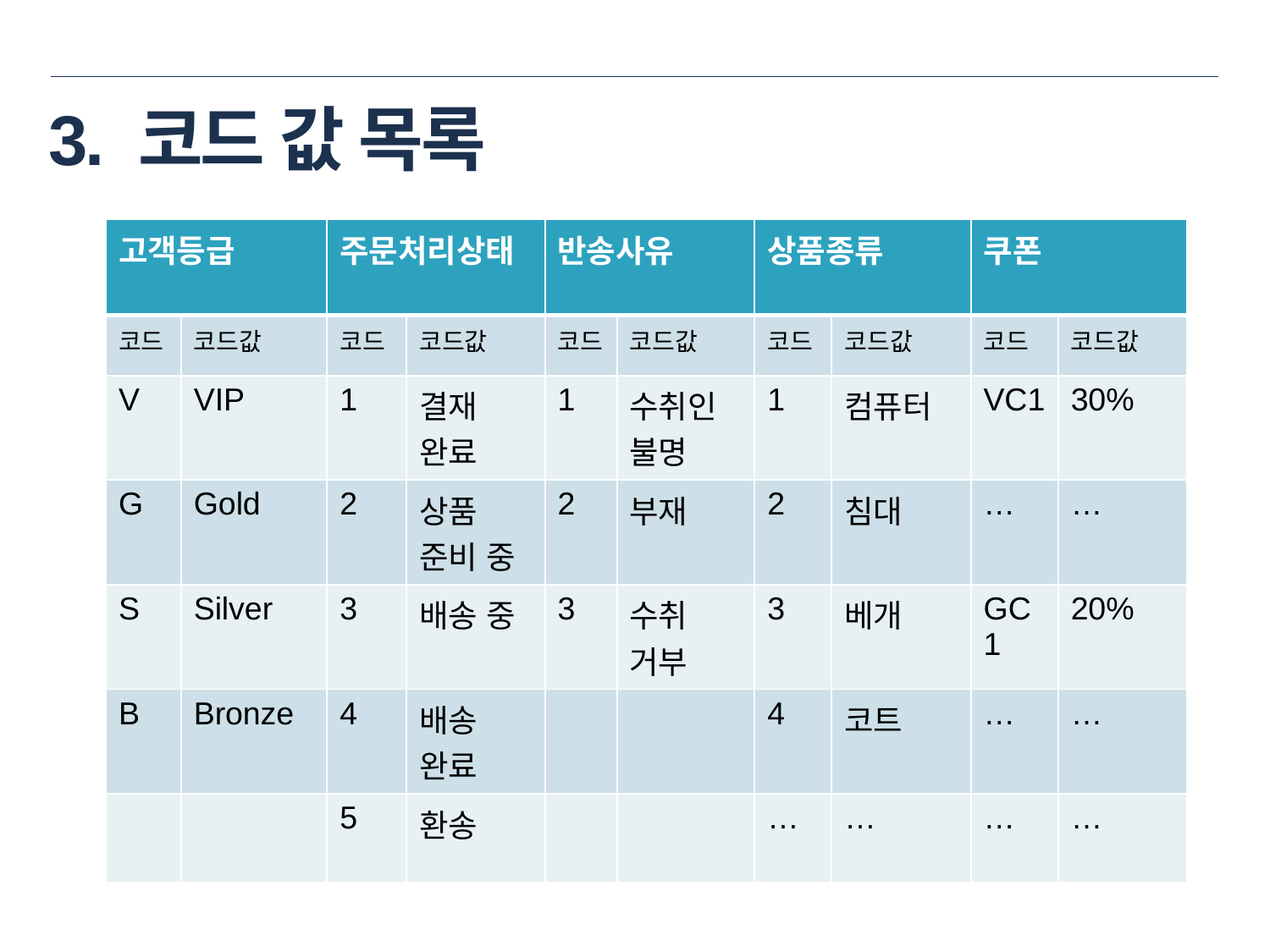

# 3. 코드 값 목록
| 고객등급 |  | 주문처리상태 |  | 반송사유 |  | 상품종류 |  | 쿠폰 |  |
| --- | --- | --- | --- | --- | --- | --- | --- | --- | --- |
| 코드 | 코드값 | 코드 | 코드값 | 코드 | 코드값 | 코드 | 코드값 | 코드 | 코드값 |
| V | VIP | 1 | 결재 완료 | 1 | 수취인 불명 | 1 | 컴퓨터 | VC1 | 30% |
| G | Gold | 2 | 상품 준비 중 | 2 | 부재 | 2 | 침대 | … | … |
| S | Silver | 3 | 배송 중 | 3 | 수취 거부 | 3 | 베개 | GC1 | 20% |
| B | Bronze | 4 | 배송 완료 |  |  | 4 | 코트 | … | … |
|  |  | 5 | 환송 |  |  | … | … | … | … |